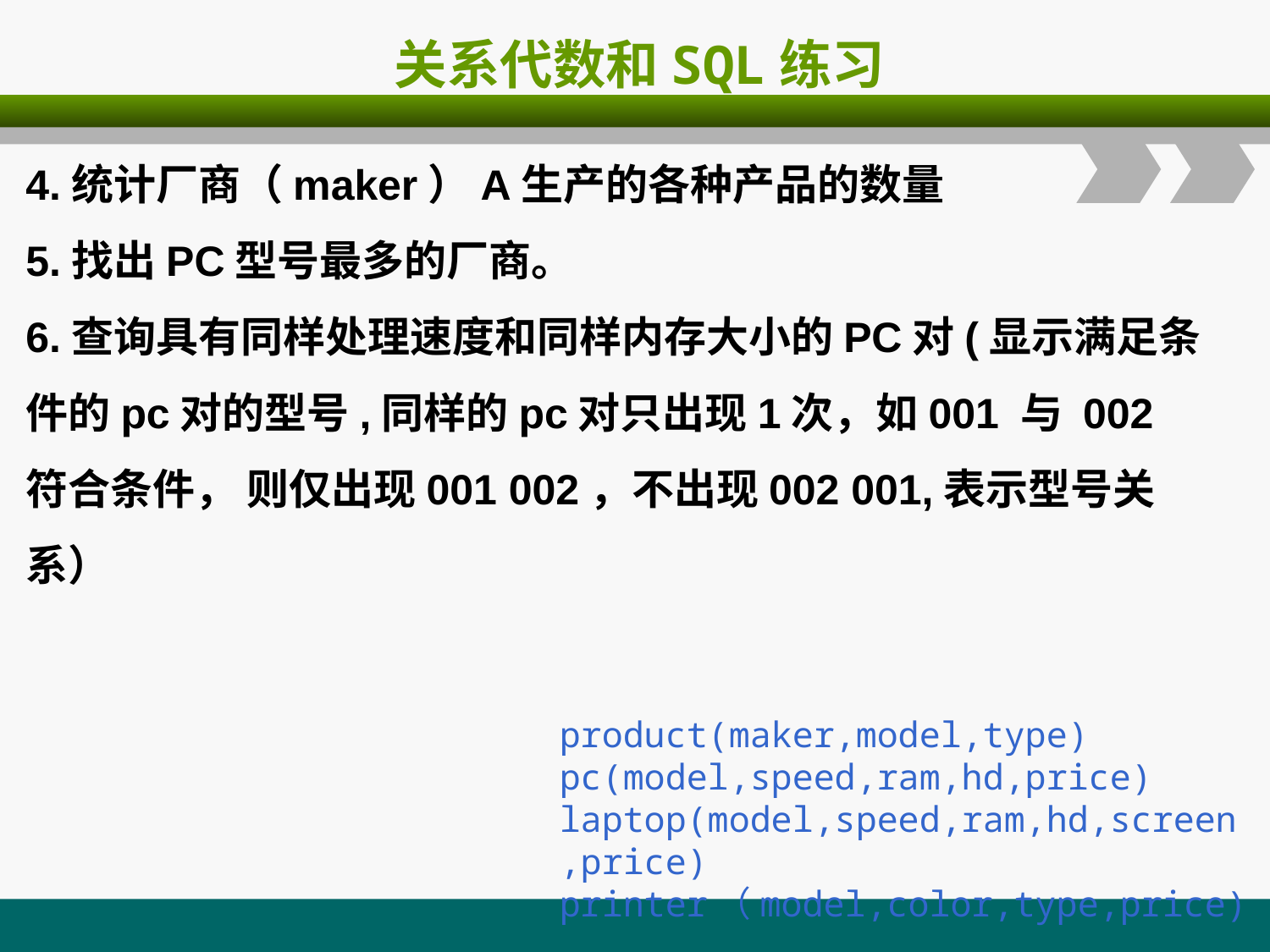

# 关系代数和SQL练习
4.统计厂商（maker）A生产的各种产品的数量
5.找出PC型号最多的厂商。
6.查询具有同样处理速度和同样内存大小的PC对(显示满足条件的pc对的型号,同样的pc对只出现1次，如001 与 002 符合条件， 则仅出现001 002，不出现002 001,表示型号关系）

product(maker,model,type)
pc(model,speed,ram,hd,price)
laptop(model,speed,ram,hd,screen,price)
printer（model,color,type,price)